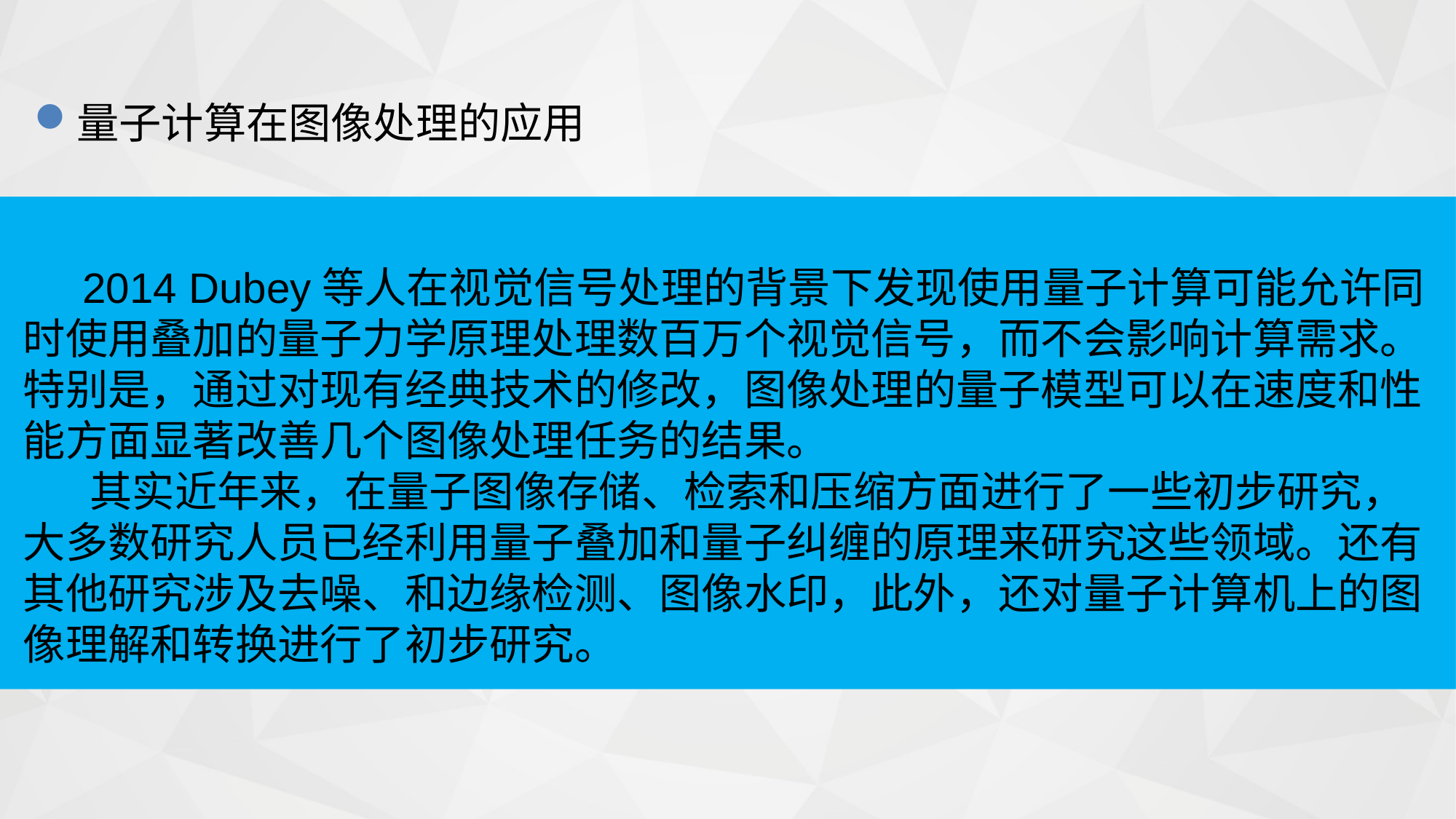

量子计算在图像处理的应用

     2014 Dubey等人在视觉信号处理的背景下发现使用量子计算可能允许同时使用叠加的量子力学原理处理数百万个视觉信号，而不会影响计算需求。特别是，通过对现有经典技术的修改，图像处理的量子模型可以在速度和性能方面显著改善几个图像处理任务的结果。
      其实近年来，在量子图像存储、检索和压缩方面进行了一些初步研究，大多数研究人员已经利用量子叠加和量子纠缠的原理来研究这些领域。还有其他研究涉及去噪、和边缘检测、图像水印，此外，还对量子计算机上的图像理解和转换进行了初步研究。
Actually, boundary deletions result in an apparent complete fusion of adjacent TADs causing ectopic enhancer–promoter interaction, gene expression, and pathogenic phenotypes.
事实上，边界的缺失会导致相邻TAD的明显完全融合，导致异位增强子 - 启动子相互作用，非活性基因表达和导致致病表型.